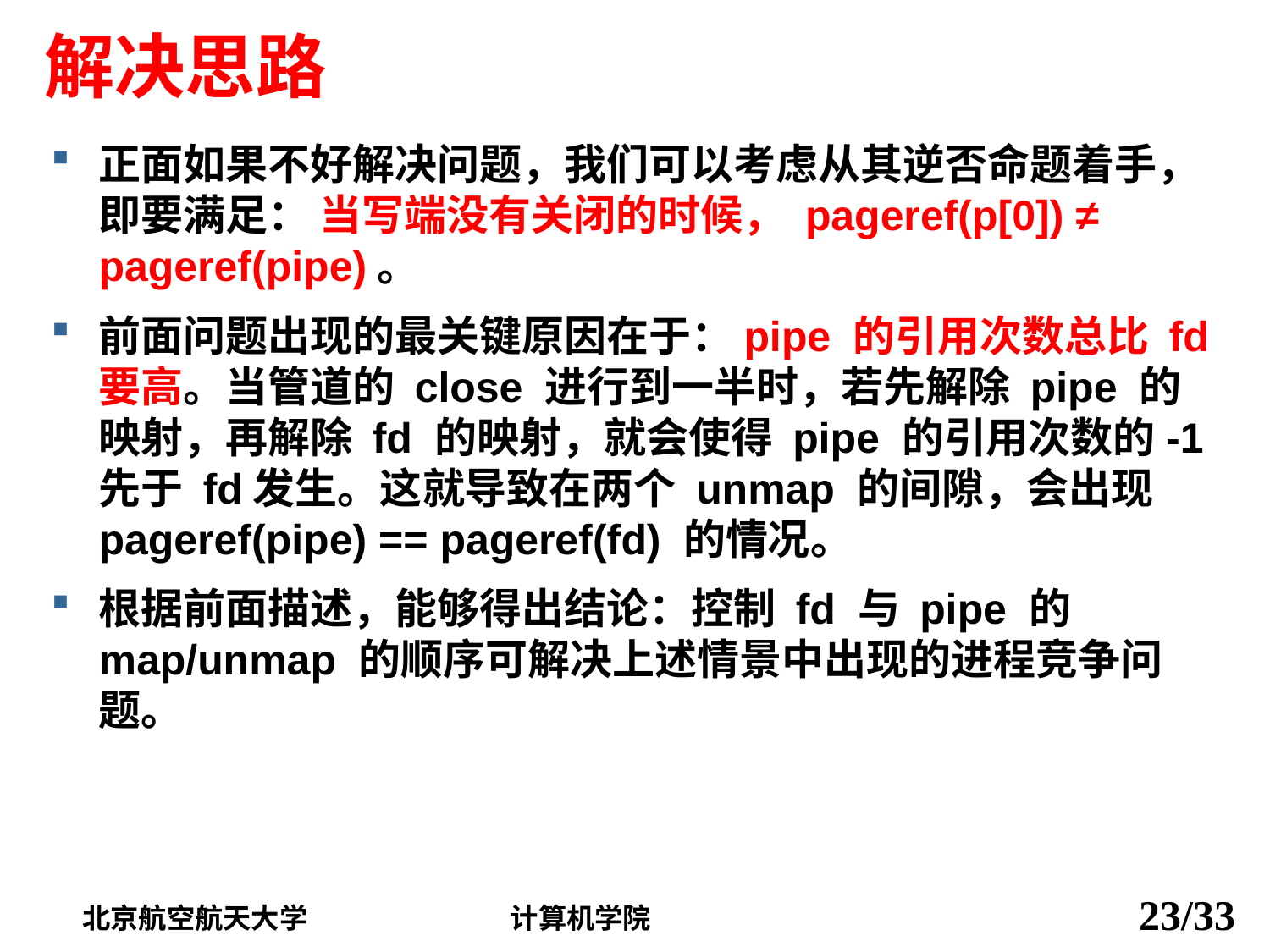

# 解决思路
正面如果不好解决问题，我们可以考虑从其逆否命题着手，即要满足： 当写端没有关闭的时候， pageref(p[0]) ≠ pageref(pipe)。
前面问题出现的最关键原因在于：pipe 的引用次数总比 fd 要高。当管道的 close 进行到一半时，若先解除 pipe 的映射，再解除 fd 的映射，就会使得 pipe 的引用次数的-1 先于 fd发生。这就导致在两个 unmap 的间隙，会出现 pageref(pipe) == pageref(fd) 的情况。
根据前面描述，能够得出结论：控制 fd 与 pipe 的 map/unmap 的顺序可解决上述情景中出现的进程竞争问题。